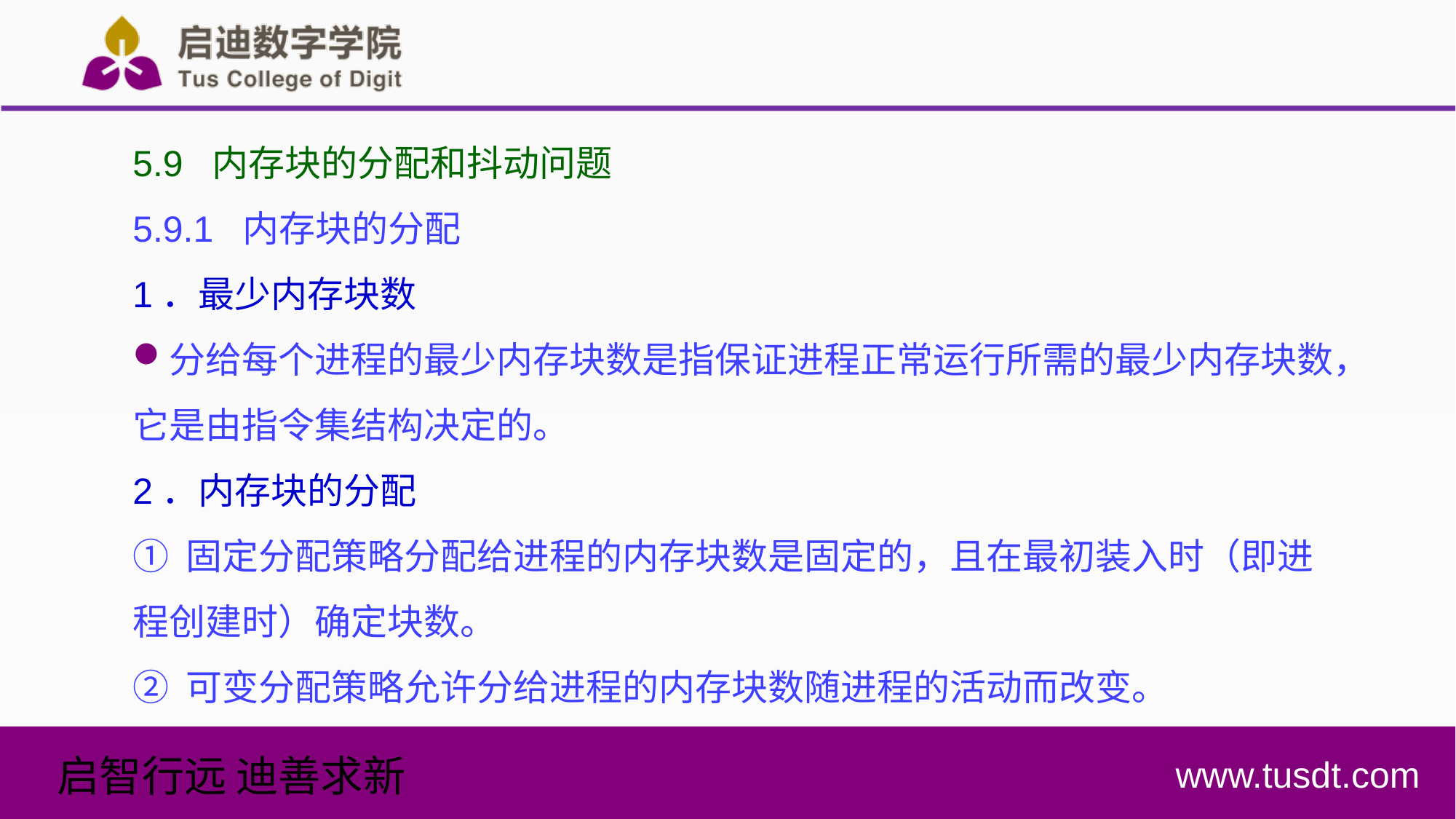

5.9  内存块的分配和抖动问题
5.9.1  内存块的分配
1．最少内存块数
分给每个进程的最少内存块数是指保证进程正常运行所需的最少内存块数，它是由指令集结构决定的。
2．内存块的分配
① 固定分配策略分配给进程的内存块数是固定的，且在最初装入时（即进程创建时）确定块数。
② 可变分配策略允许分给进程的内存块数随进程的活动而改变。